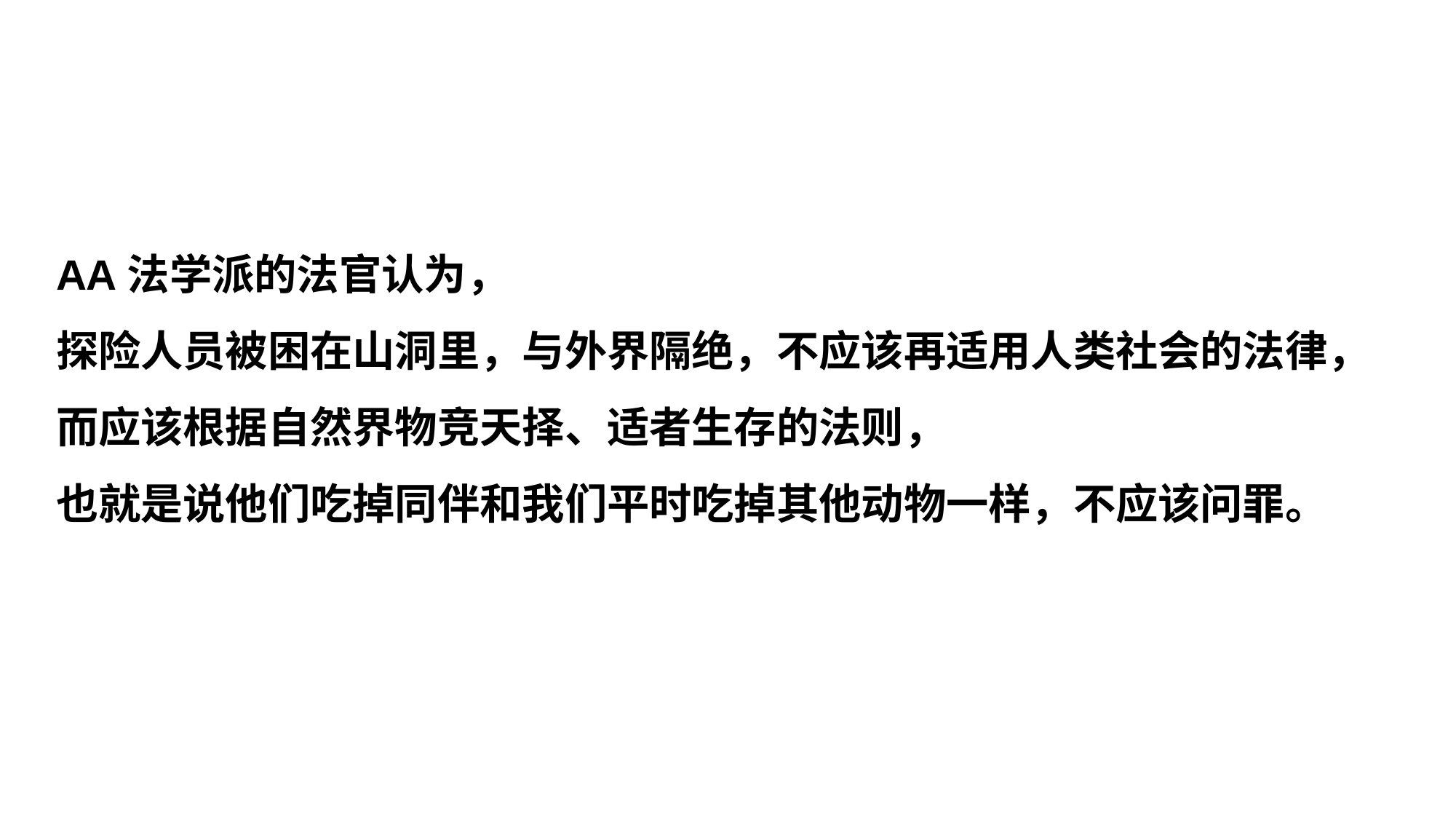

AA法学派的法官认为，
探险人员被困在山洞里，与外界隔绝，不应该再适用人类社会的法律，
而应该根据自然界物竞天择、适者生存的法则，
也就是说他们吃掉同伴和我们平时吃掉其他动物一样，不应该问罪。